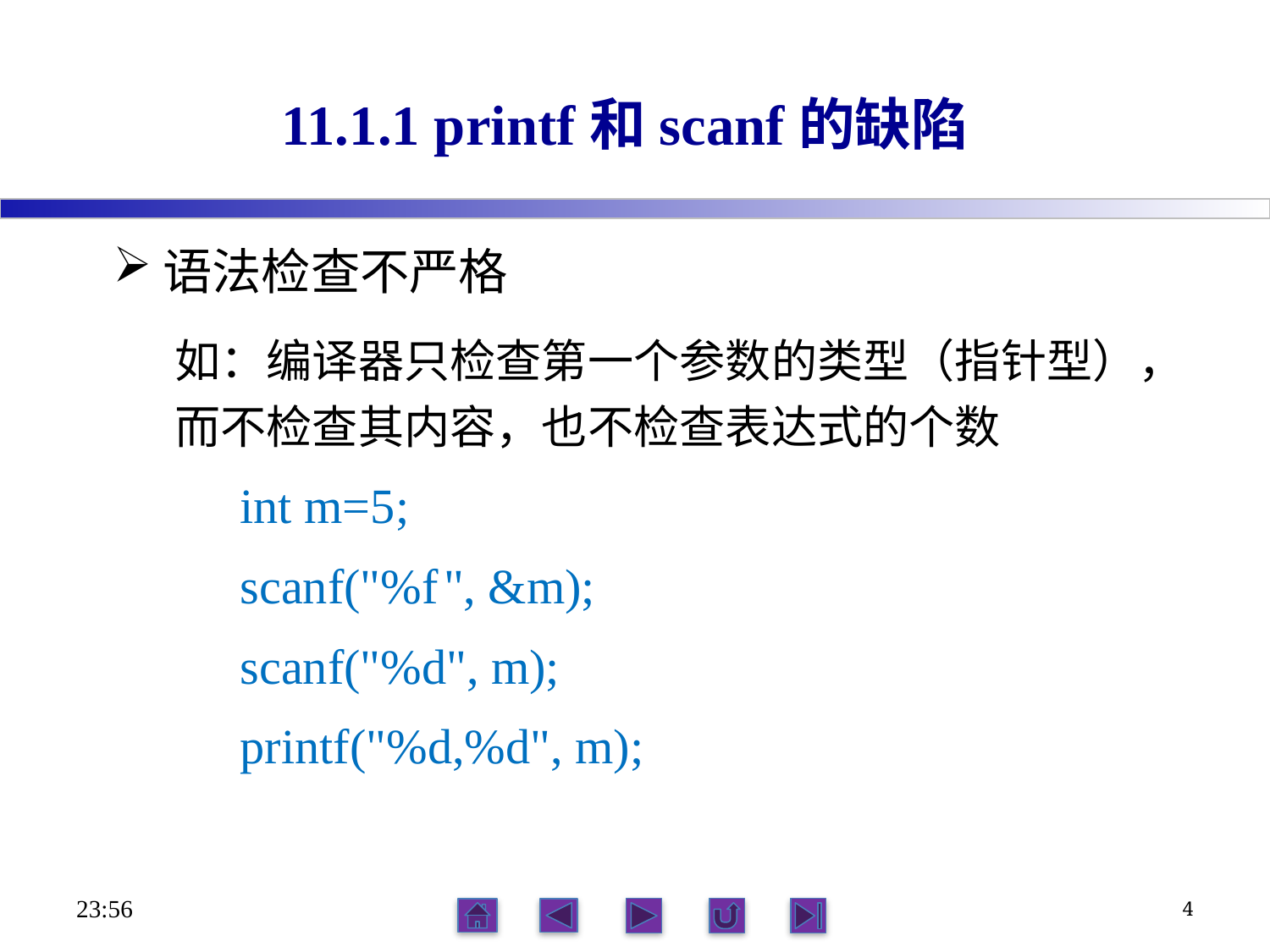

# 11.1.1 printf和scanf的缺陷
语法检查不严格
如：编译器只检查第一个参数的类型（指针型），而不检查其内容，也不检查表达式的个数
int m=5;
scanf("%f ", &m);
scanf("%d", m);
printf("%d,%d", m);

23:56
4